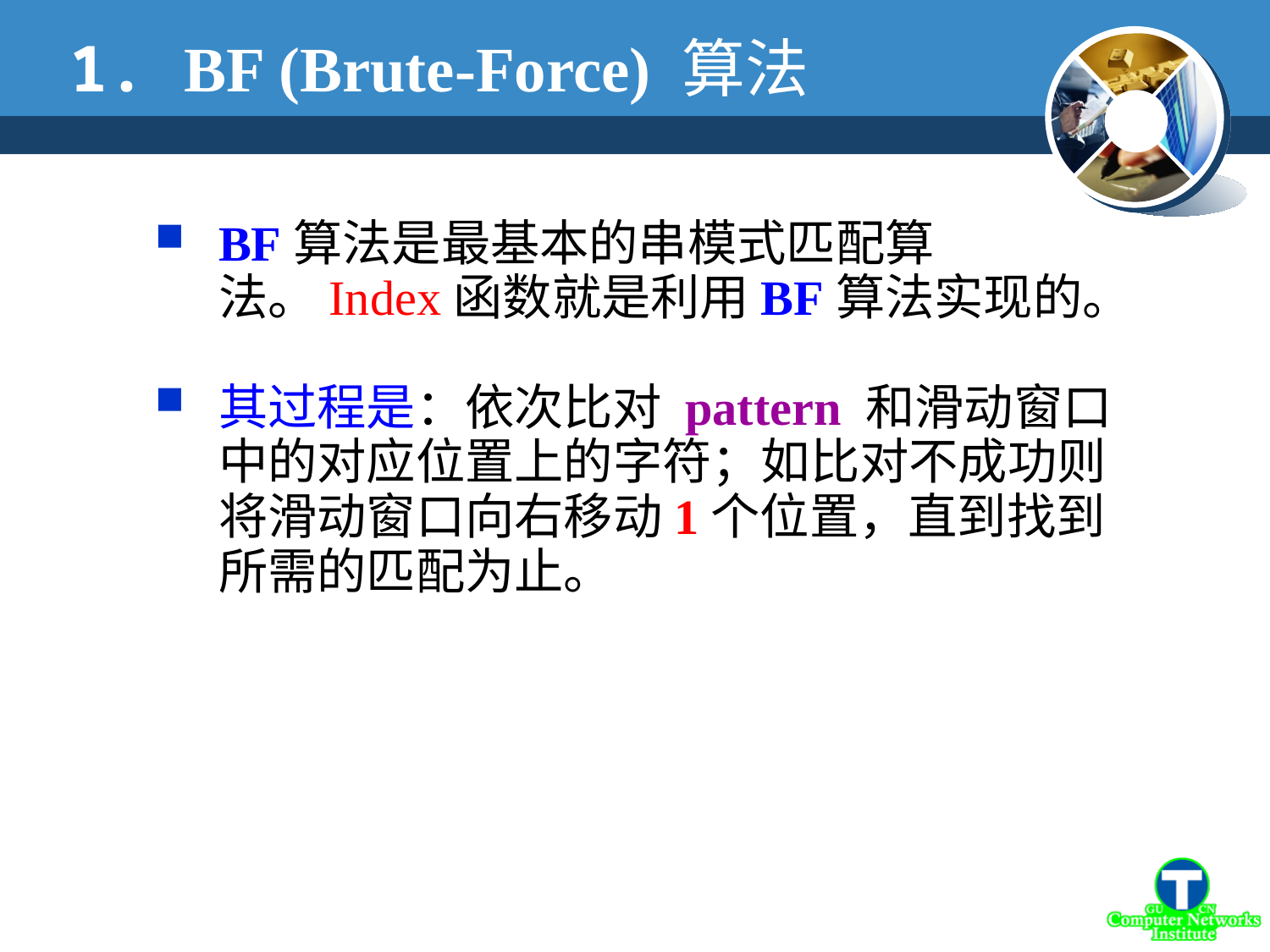

1. BF (Brute-Force) 算法
BF算法是最基本的串模式匹配算法。Index函数就是利用BF算法实现的。

其过程是：依次比对 pattern 和滑动窗口中的对应位置上的字符；如比对不成功则将滑动窗口向右移动1个位置，直到找到所需的匹配为止。